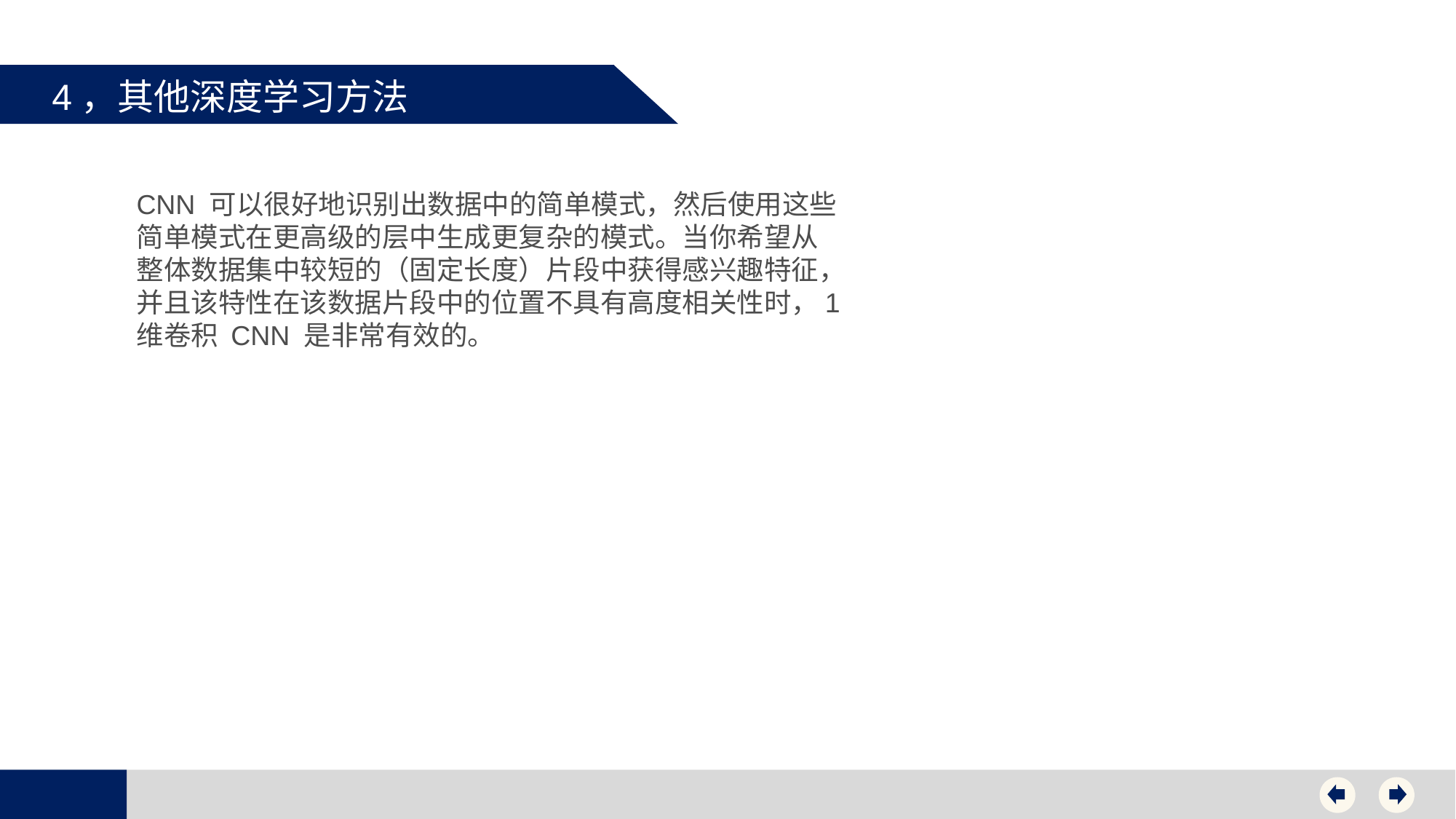

4，其他深度学习方法
CNN 可以很好地识别出数据中的简单模式，然后使用这些简单模式在更高级的层中生成更复杂的模式。当你希望从整体数据集中较短的（固定长度）片段中获得感兴趣特征，并且该特性在该数据片段中的位置不具有高度相关性时，1维卷积 CNN 是非常有效的。